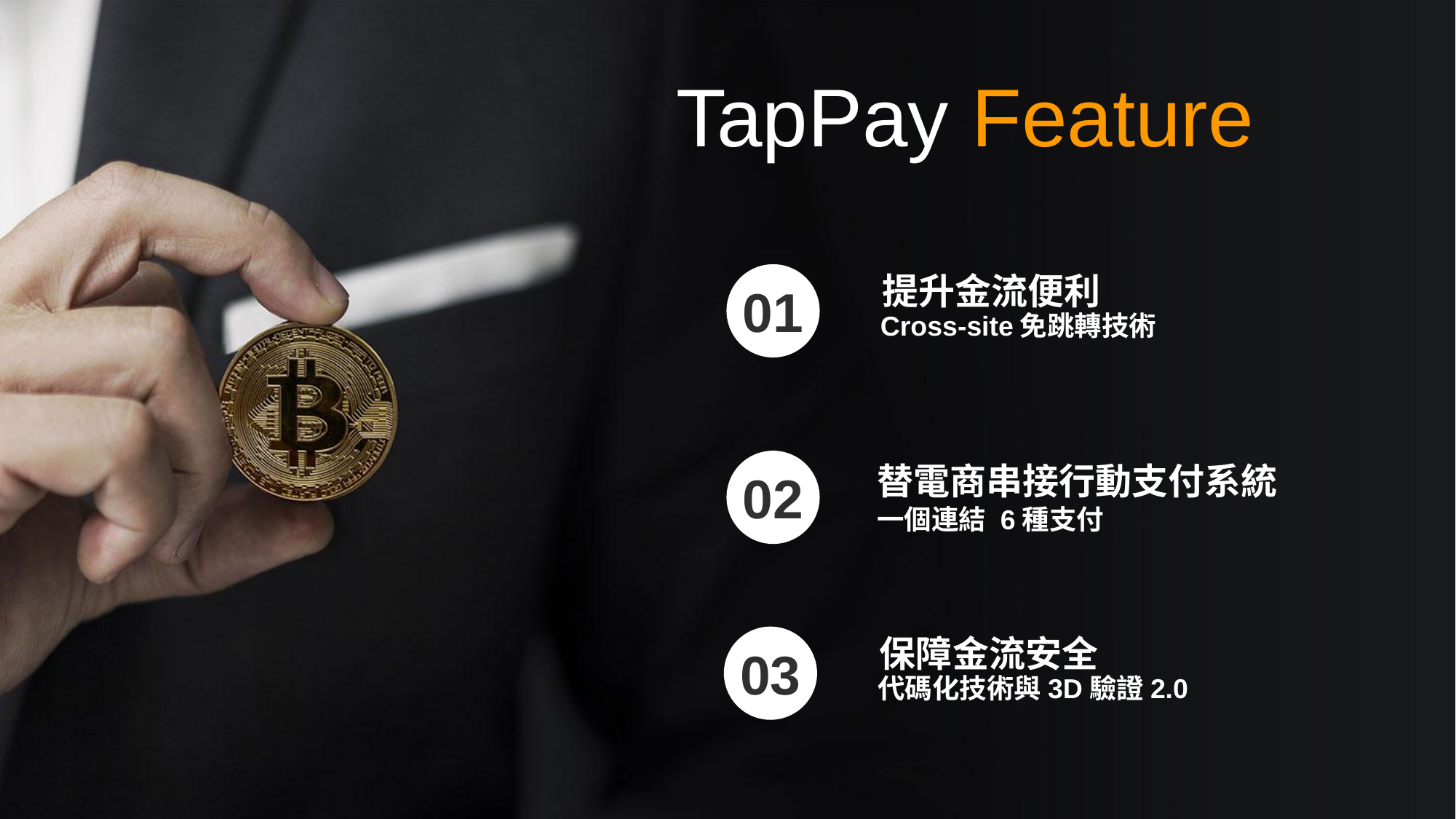

TapPay Feature
提升金流便利
Cross-site免跳轉技術

01

02
替電商串接行動支付系統
一個連結 6種支付
保障金流安全
代碼化技術與3D驗證2.0

03